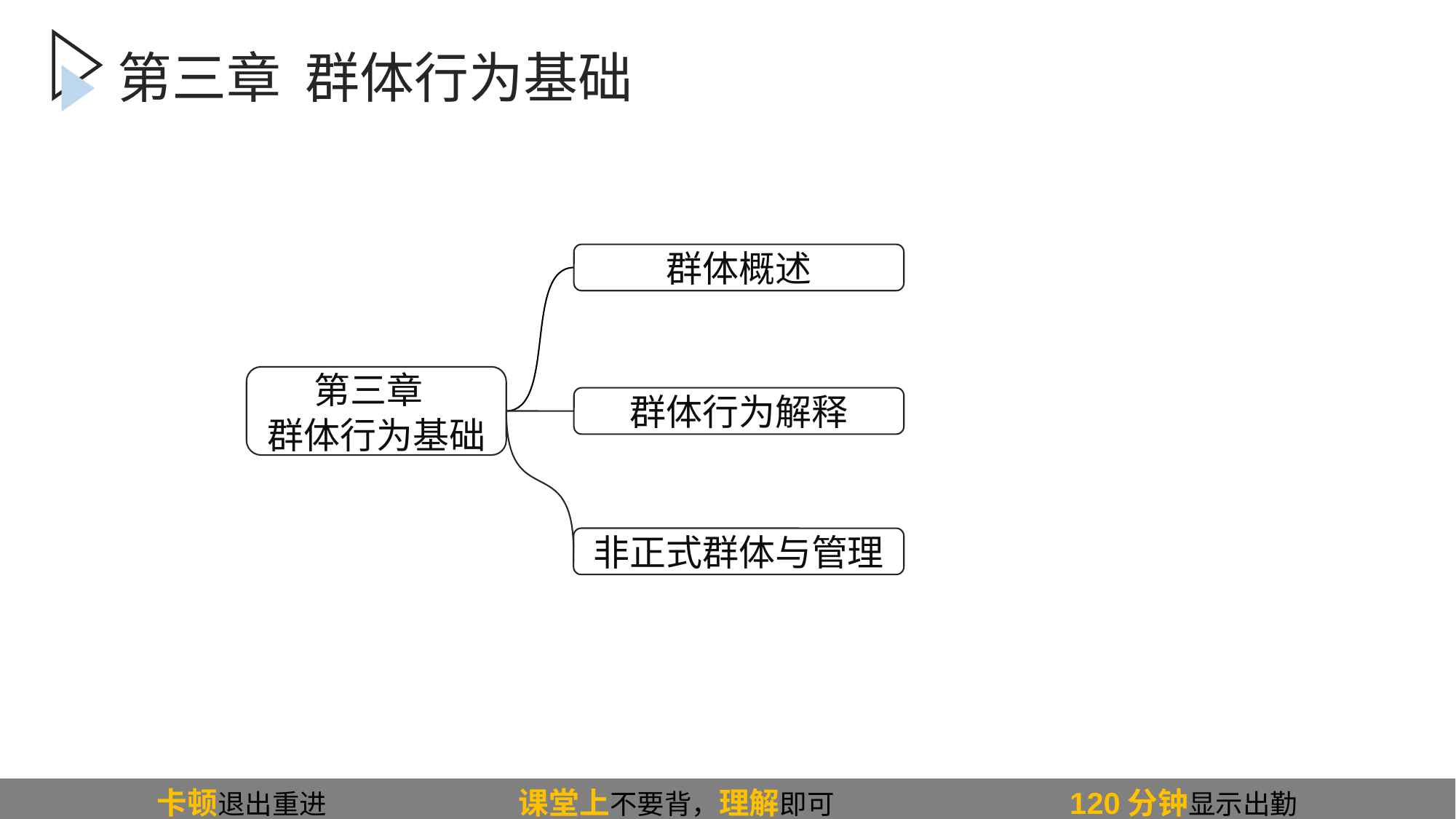

第三章  群体行为基础
群体概述
第三章
群体行为基础
群体行为解释
非正式群体与管理